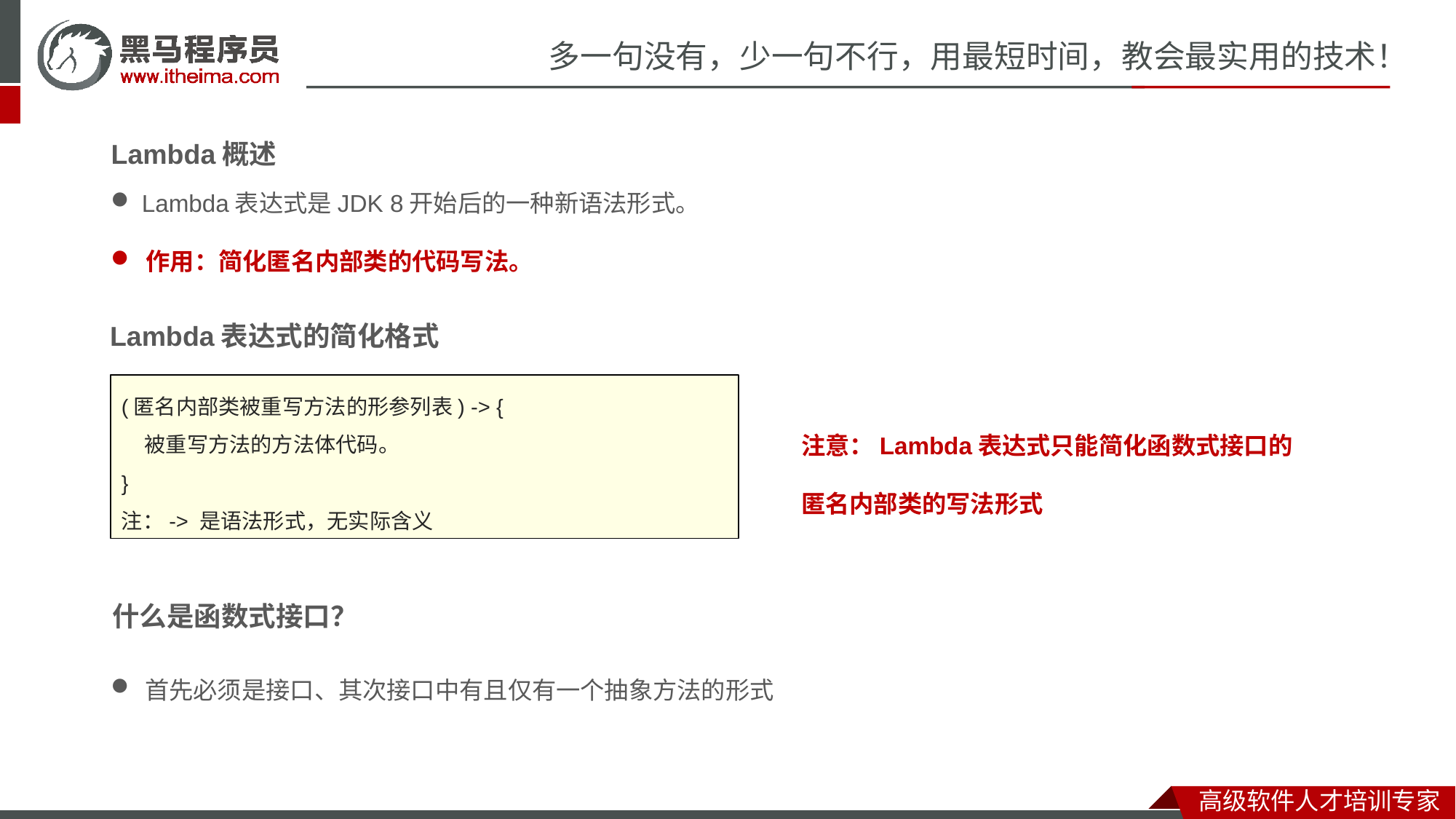

Lambda概述

 Lambda表达式是JDK 8开始后的一种新语法形式。
 作用：简化匿名内部类的代码写法。
Lambda表达式的简化格式
(匿名内部类被重写方法的形参列表) -> {
   被重写方法的方法体代码。
}
注：-> 是语法形式，无实际含义
注意：Lambda表达式只能简化函数式接口的匿名内部类的写法形式
什么是函数式接口？
首先必须是接口、其次接口中有且仅有一个抽象方法的形式